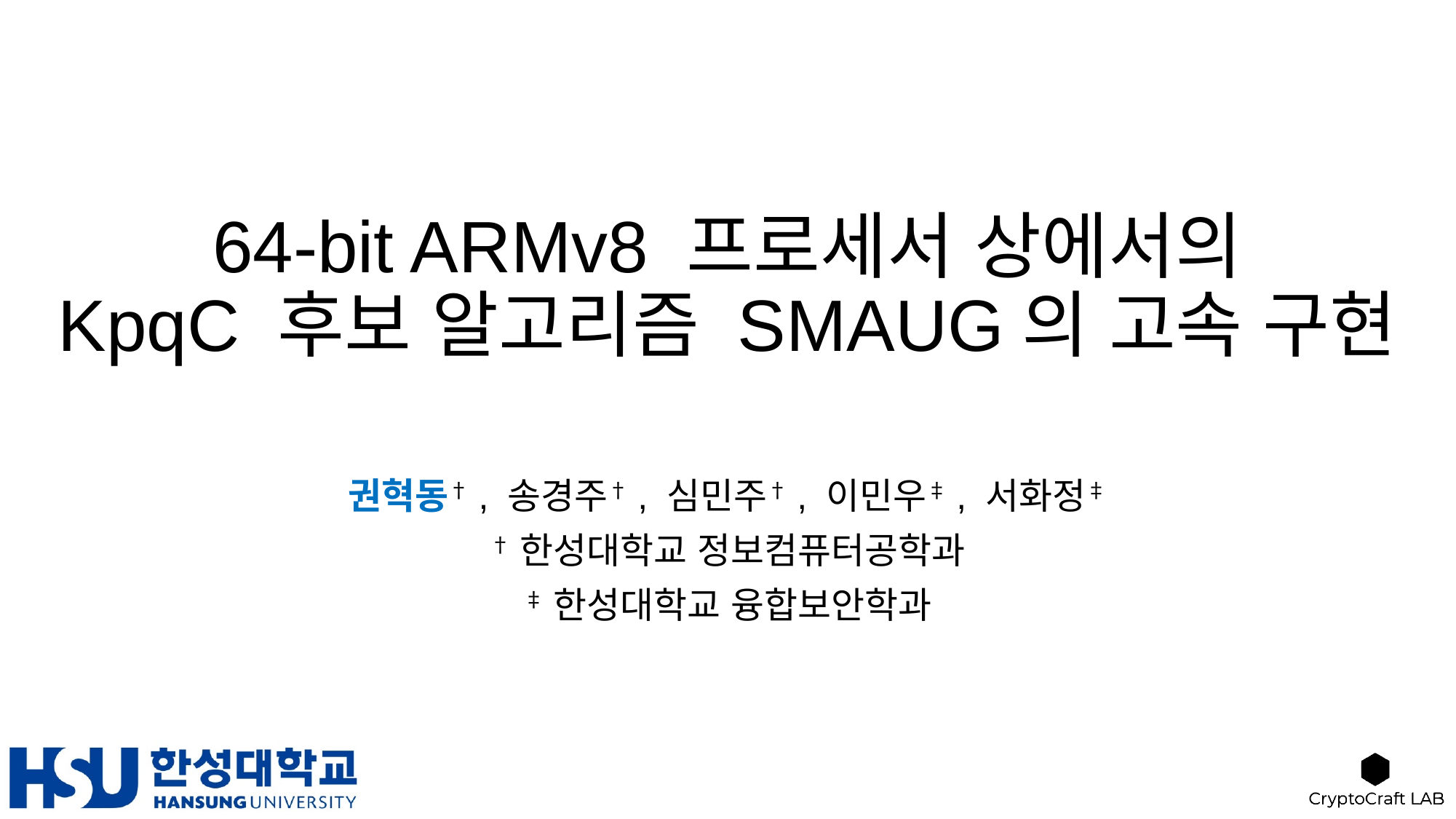

# 64-bit ARMv8 프로세서 상에서의 KpqC 후보 알고리즘 SMAUG의 고속 구현
권혁동†, 송경주†, 심민주†, 이민우‡, 서화정‡
†한성대학교 정보컴퓨터공학과
‡한성대학교 융합보안학과